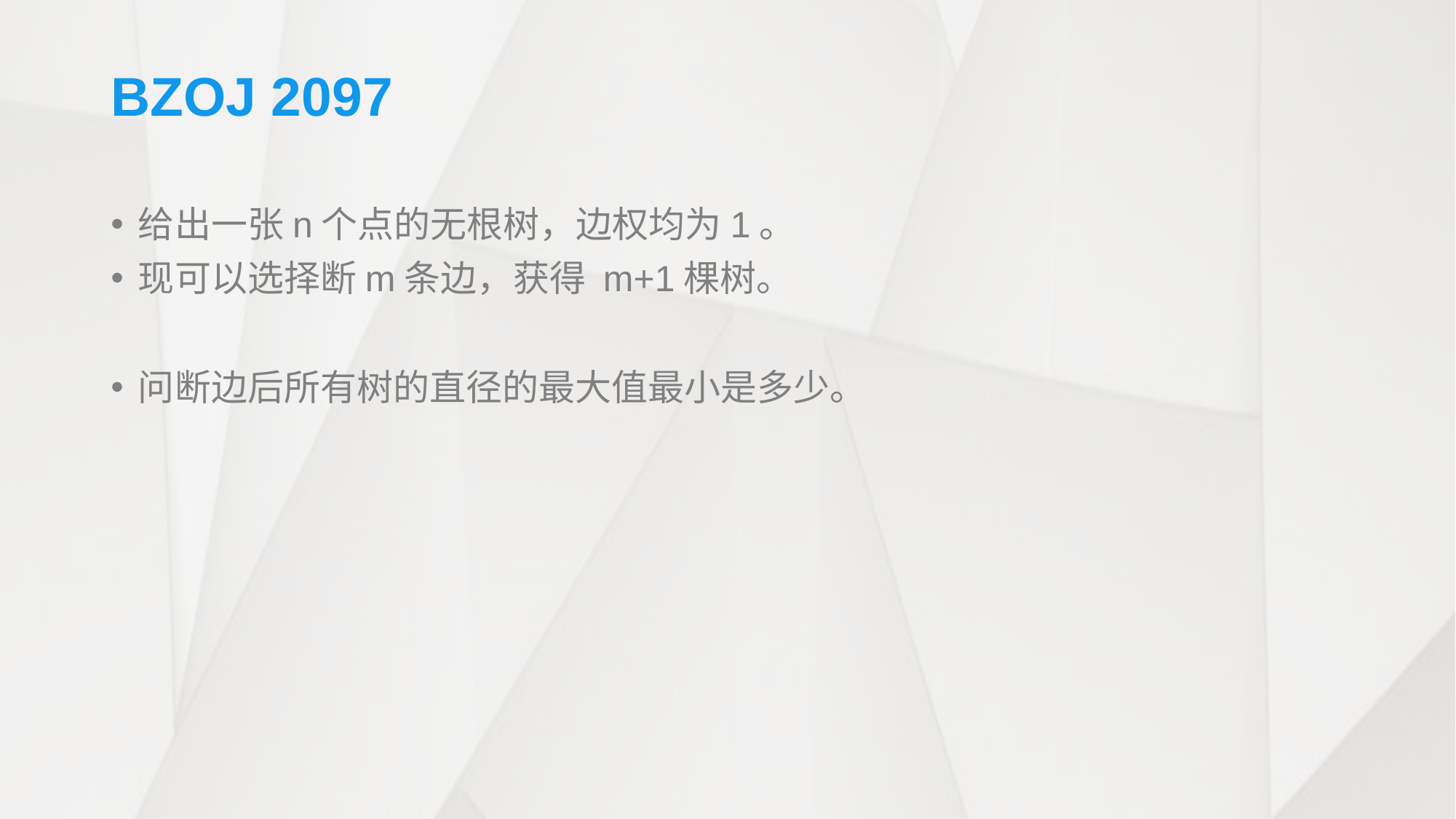

# BZOJ 2097
给出一张n个点的无根树，边权均为1。
现可以选择断m条边，获得 m+1棵树。

问断边后所有树的直径的最大值最小是多少。